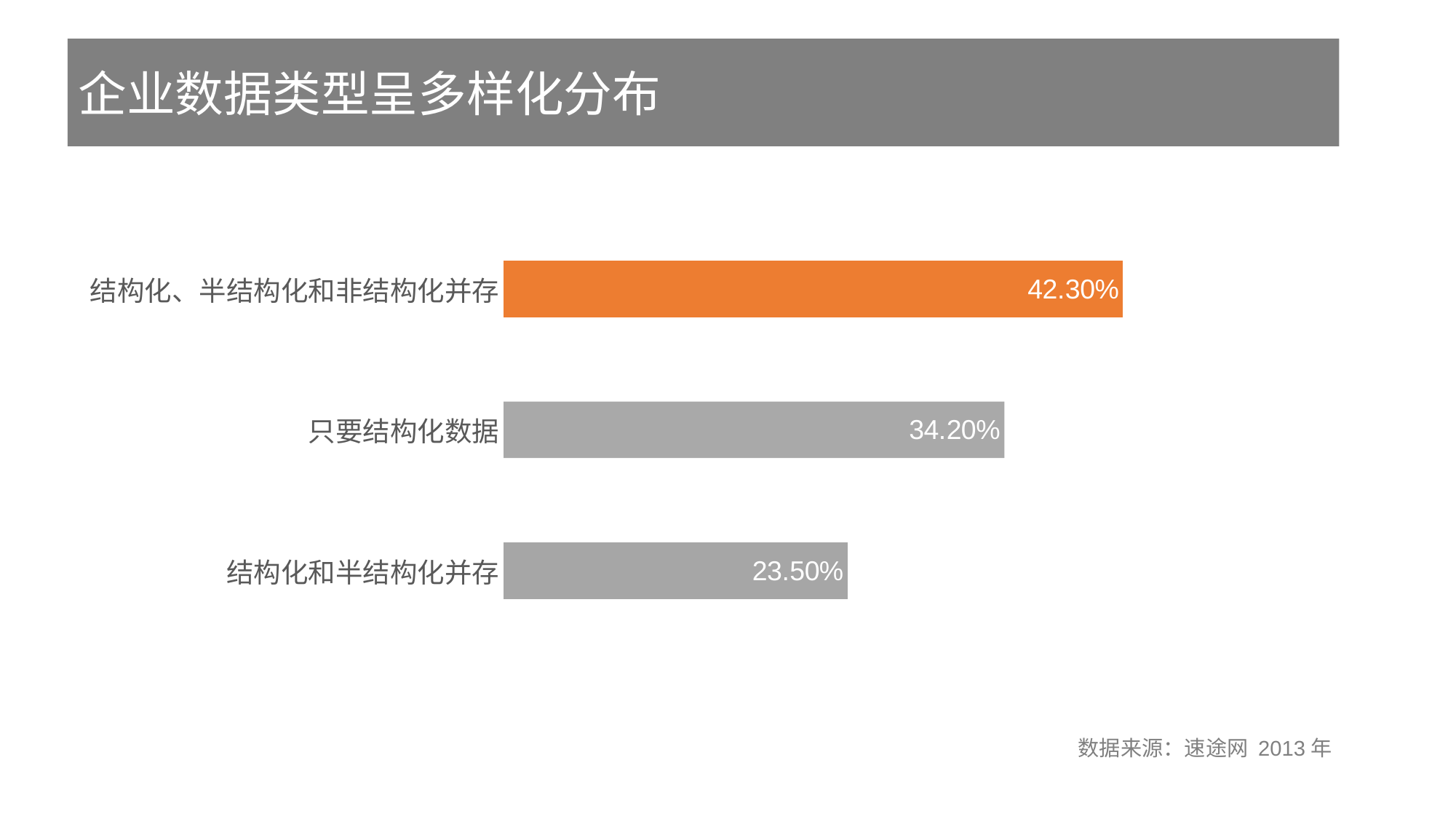

企业数据类型呈多样化分布

### Chart

| Category |  |
|---|---|
| 结构化、半结构化和非结构化并存 | 0.423 |
| 只要结构化数据 | 0.342 |
| 结构化和半结构化并存 | 0.235 |
数据来源：速途网 2013年